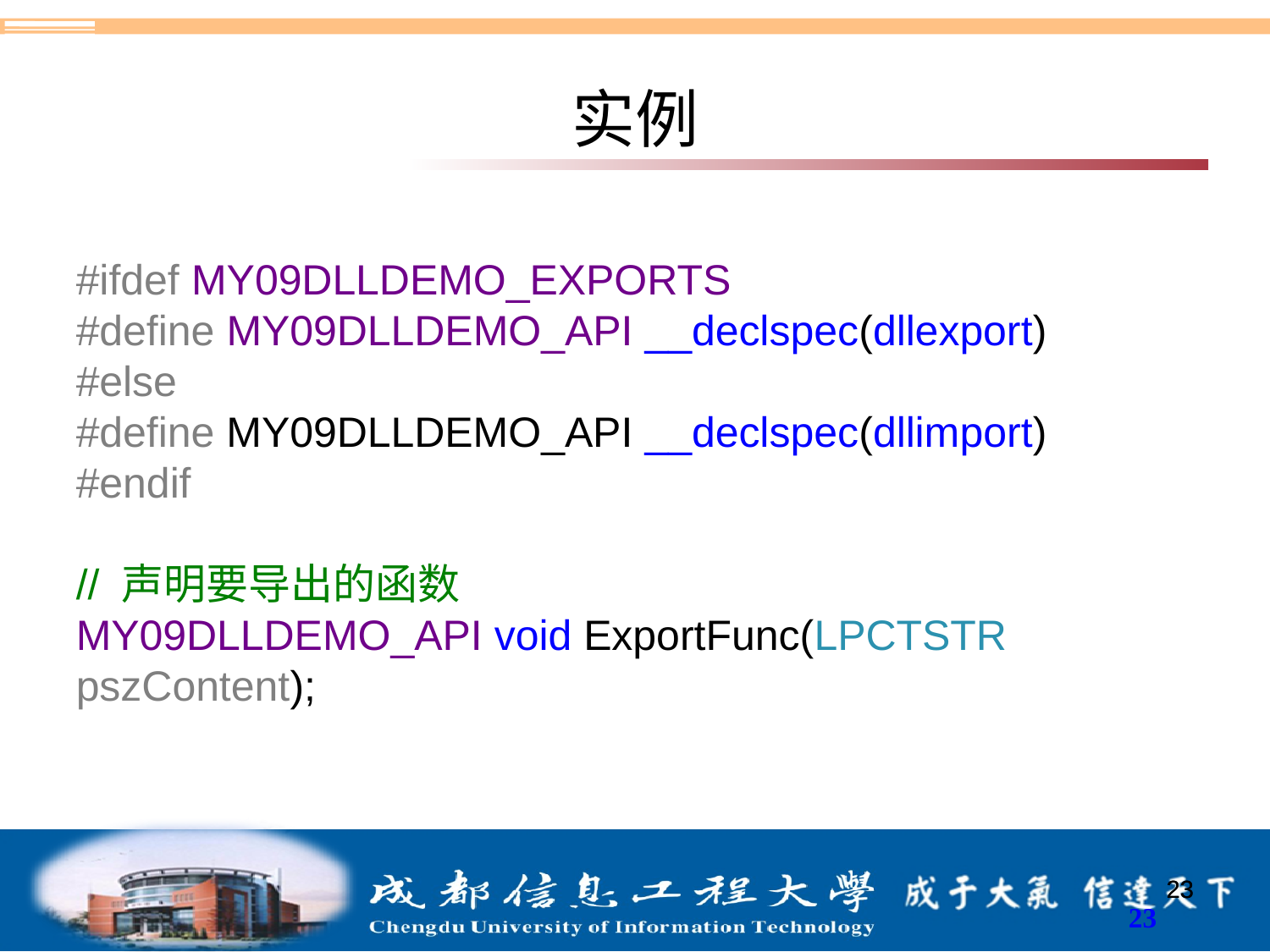

# 实例
#ifdef MY09DLLDEMO_EXPORTS
#define MY09DLLDEMO_API __declspec(dllexport)
#else
#define MY09DLLDEMO_API __declspec(dllimport)
#endif

// 声明要导出的函数
MY09DLLDEMO_API void ExportFunc(LPCTSTR pszContent);
23